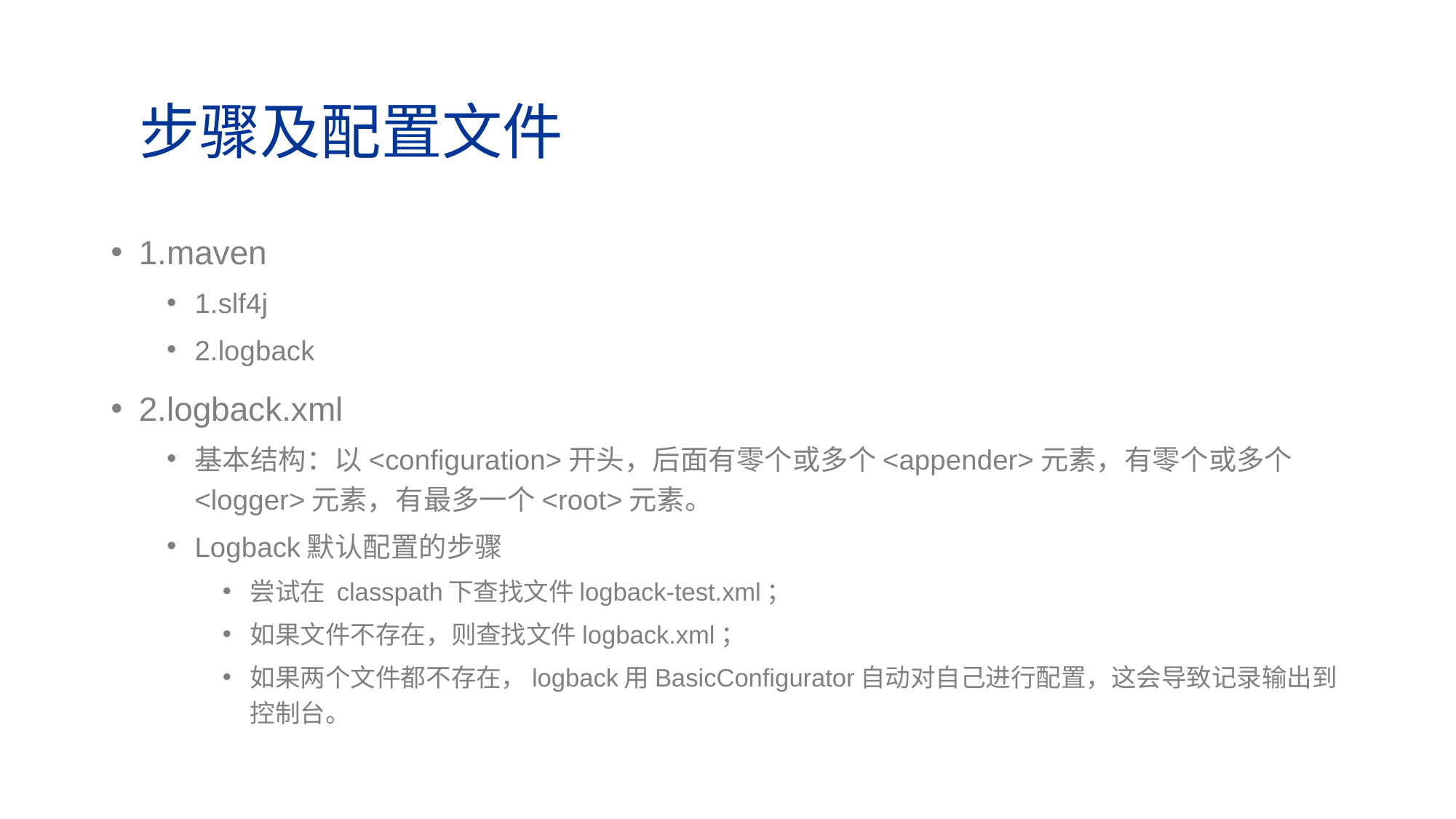

# 步骤及配置文件
1.maven
1.slf4j
2.logback
2.logback.xml
基本结构：以<configuration>开头，后面有零个或多个<appender>元素，有零个或多个<logger>元素，有最多一个<root>元素。
Logback默认配置的步骤
尝试在 classpath下查找文件logback-test.xml；
如果文件不存在，则查找文件logback.xml；
如果两个文件都不存在，logback用BasicConfigurator自动对自己进行配置，这会导致记录输出到控制台。